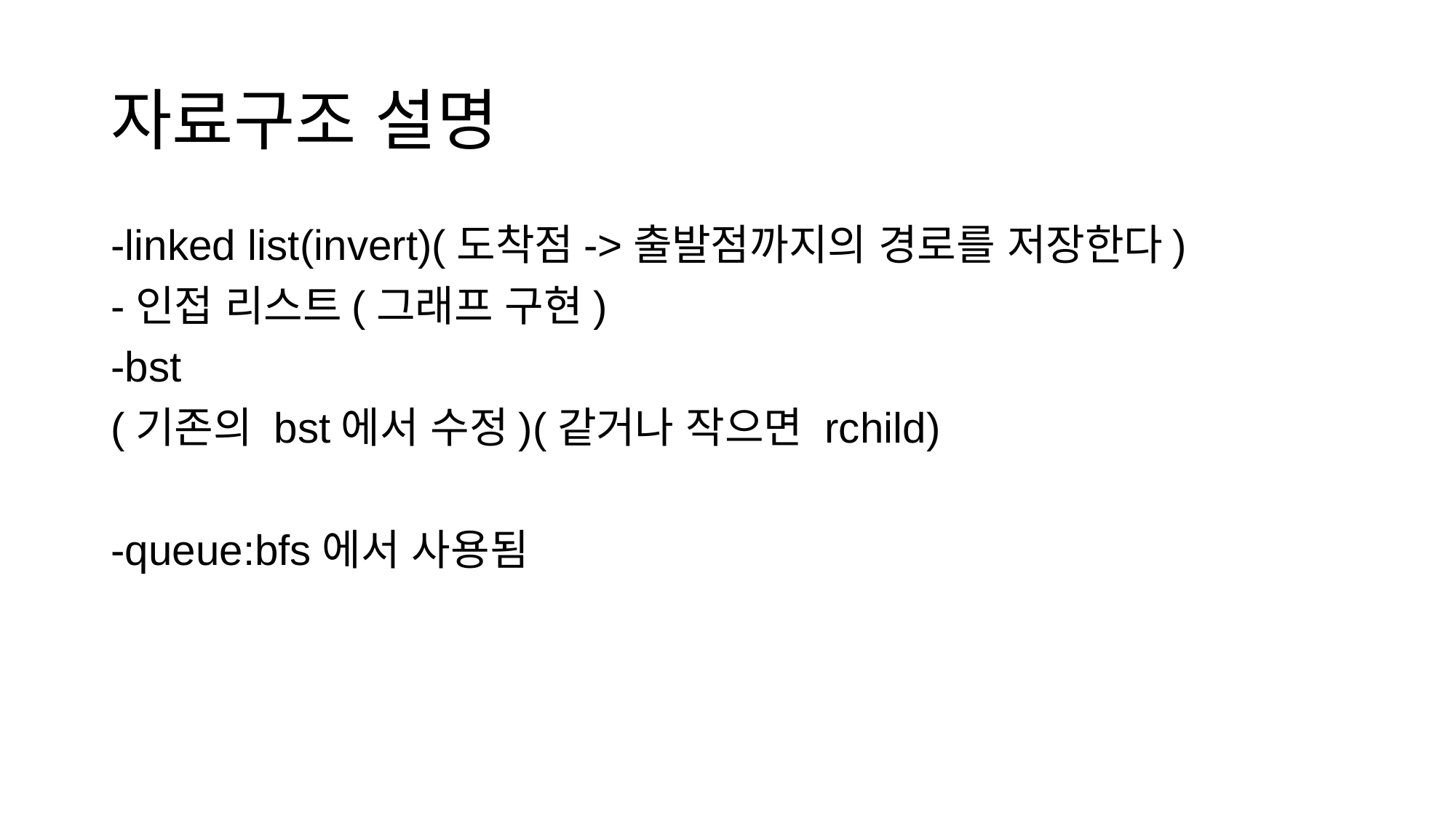

# 자료구조 설명
-linked list(invert)(도착점->출발점까지의 경로를 저장한다)
-인접 리스트(그래프 구현)
-bst
(기존의 bst에서 수정)(같거나 작으면 rchild)

-queue:bfs에서 사용됨